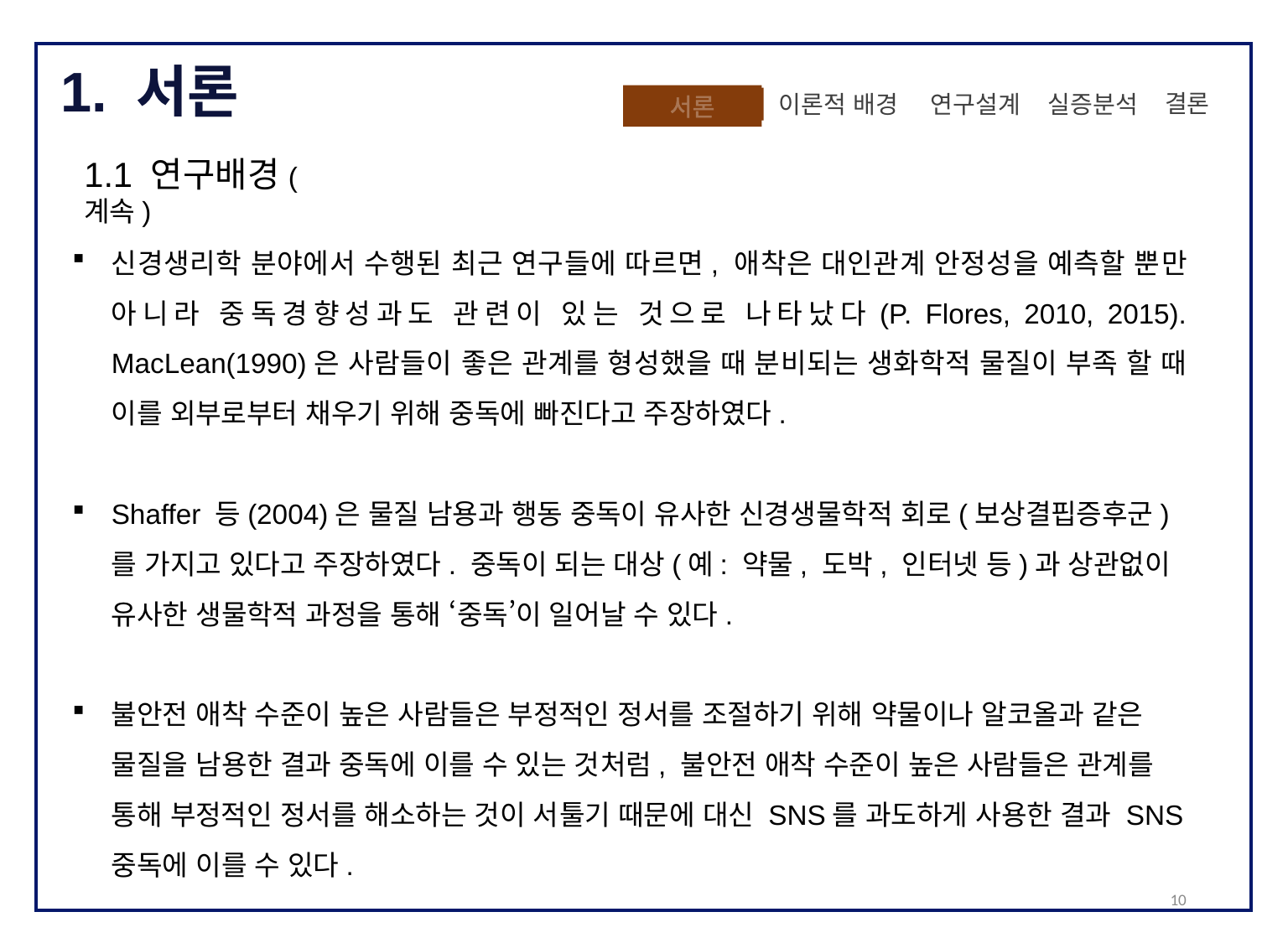

1. 서론
 결론
실증분석
이론적 배경
 연구설계
서론

1.1 연구배경(계속)
신경생리학 분야에서 수행된 최근 연구들에 따르면, 애착은 대인관계 안정성을 예측할 뿐만 아니라 중독경향성과도 관련이 있는 것으로 나타났다(P. Flores, 2010, 2015). MacLean(1990)은 사람들이 좋은 관계를 형성했을 때 분비되는 생화학적 물질이 부족 할 때 이를 외부로부터 채우기 위해 중독에 빠진다고 주장하였다.

Shaffer 등(2004)은 물질 남용과 행동 중독이 유사한 신경생물학적 회로(보상결핍증후군)를 가지고 있다고 주장하였다. 중독이 되는 대상(예: 약물, 도박, 인터넷 등)과 상관없이 유사한 생물학적 과정을 통해 ‘중독’이 일어날 수 있다.

불안전 애착 수준이 높은 사람들은 부정적인 정서를 조절하기 위해 약물이나 알코올과 같은 물질을 남용한 결과 중독에 이를 수 있는 것처럼, 불안전 애착 수준이 높은 사람들은 관계를 통해 부정적인 정서를 해소하는 것이 서툴기 때문에 대신 SNS를 과도하게 사용한 결과 SNS중독에 이를 수 있다.
10